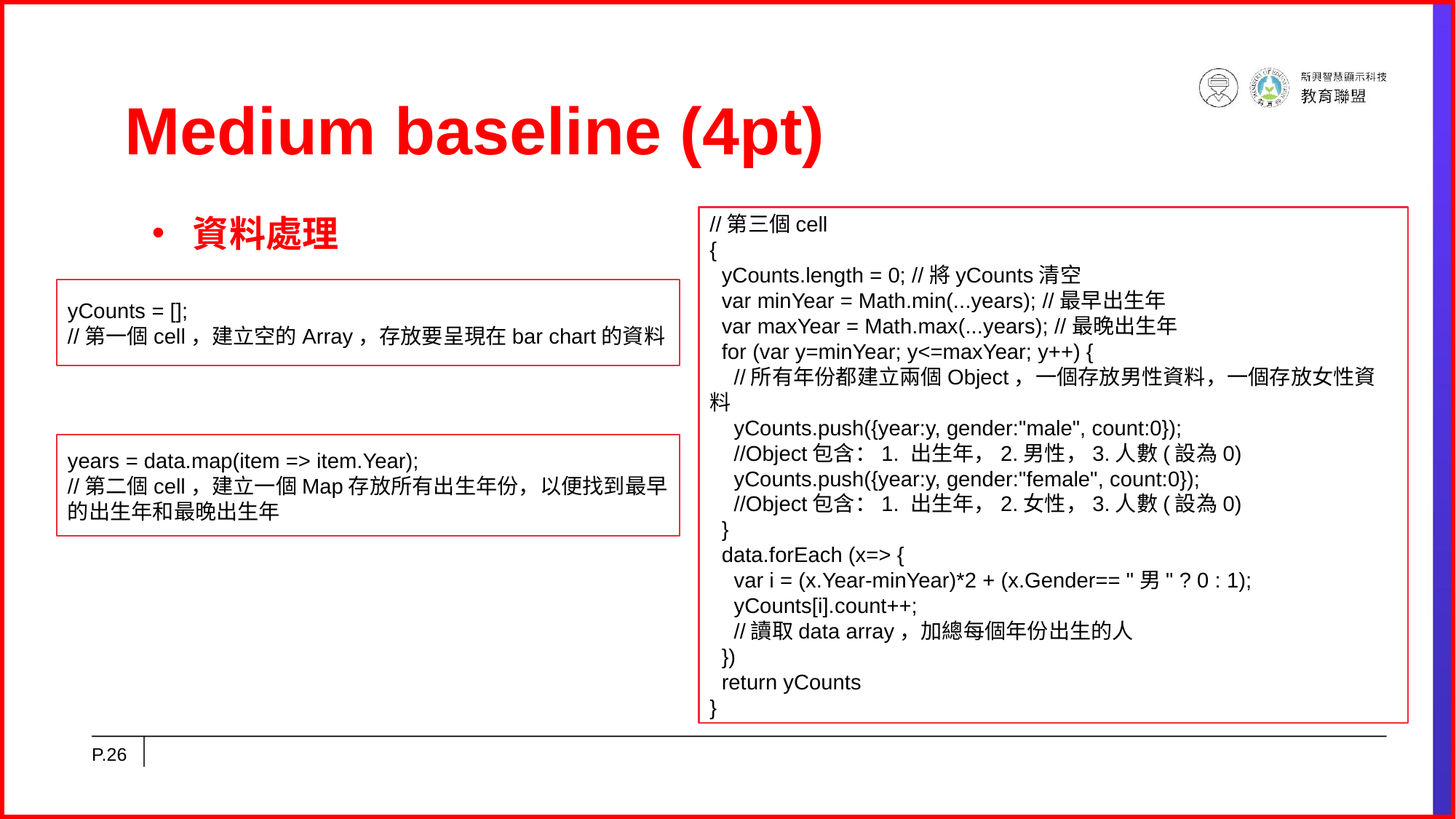

# Medium baseline (4pt)
資料處理
//第三個cell
{
  yCounts.length = 0; //將yCounts清空
  var minYear = Math.min(...years); //最早出生年
  var maxYear = Math.max(...years); //最晚出生年
  for (var y=minYear; y<=maxYear; y++) {
    //所有年份都建立兩個Object，一個存放男性資料，一個存放女性資料
    yCounts.push({year:y, gender:"male", count:0});
    //Object包含：1. 出生年，2.男性，3.人數(設為0)
    yCounts.push({year:y, gender:"female", count:0});
    //Object包含：1. 出生年，2.女性，3.人數(設為0)
  }
  data.forEach (x=> {
    var i = (x.Year-minYear)*2 + (x.Gender== "男" ? 0 : 1);
    yCounts[i].count++;
    //讀取data array，加總每個年份出生的人
  })
  return yCounts
}
yCounts = [];
//第一個cell，建立空的Array，存放要呈現在bar chart的資料
years = data.map(item => item.Year);
//第二個cell，建立一個Map存放所有出生年份，以便找到最早的出生年和最晚出生年
P.26